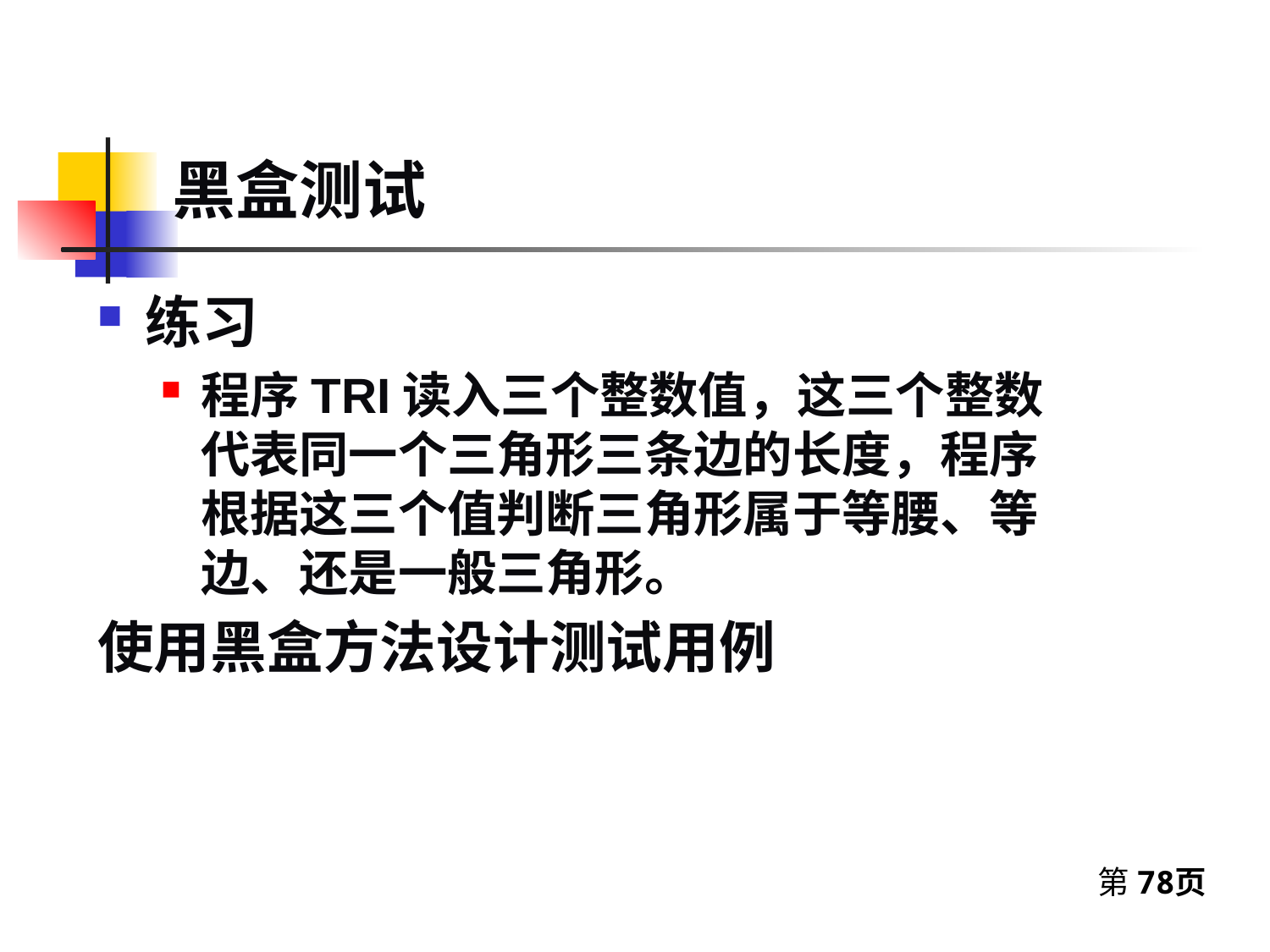

# 黑盒测试
练习
程序TRI读入三个整数值，这三个整数代表同一个三角形三条边的长度，程序根据这三个值判断三角形属于等腰、等边、还是一般三角形。
使用黑盒方法设计测试用例